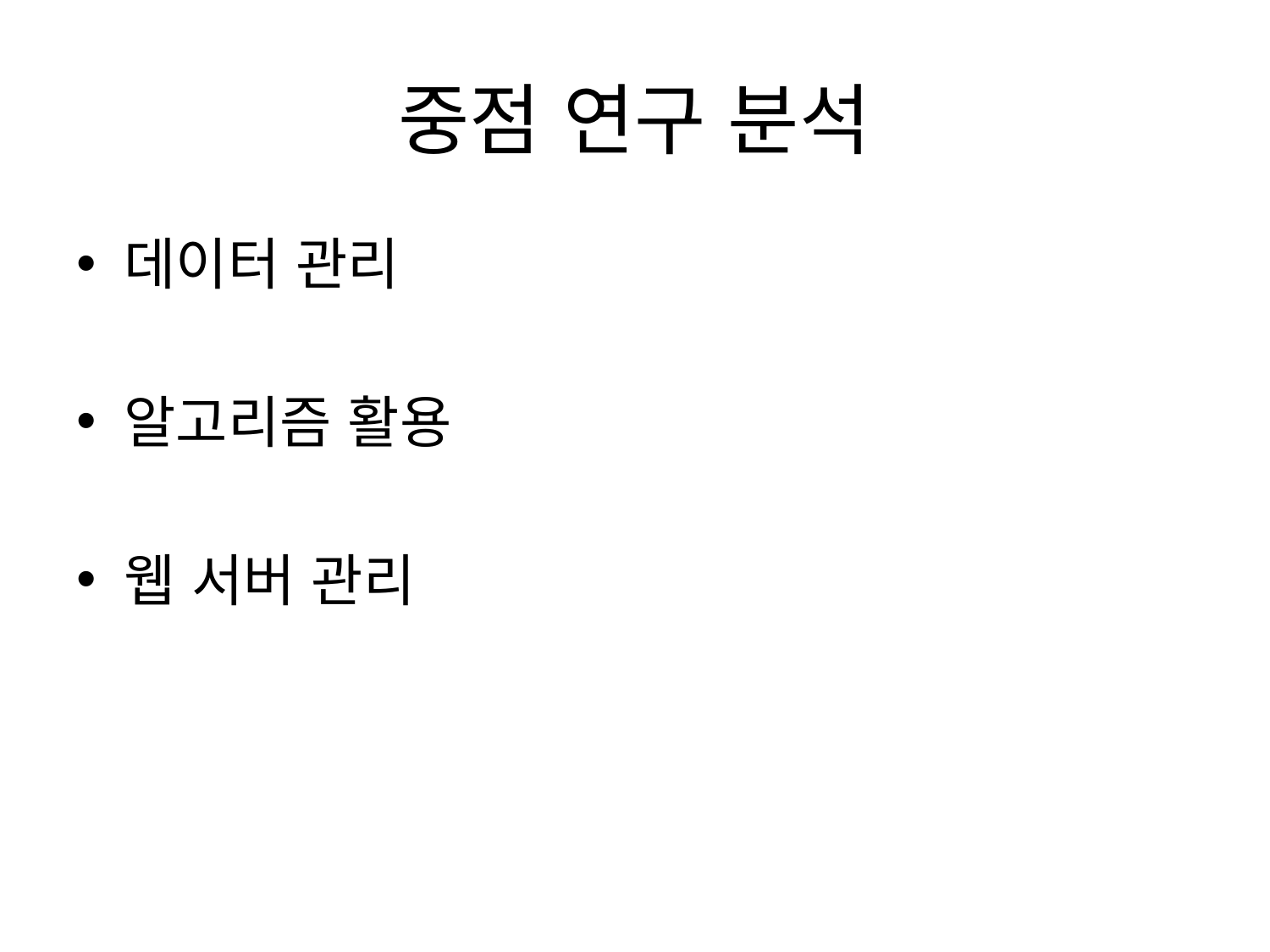

# 중점 연구 분석
데이터 관리

알고리즘 활용

웹 서버 관리